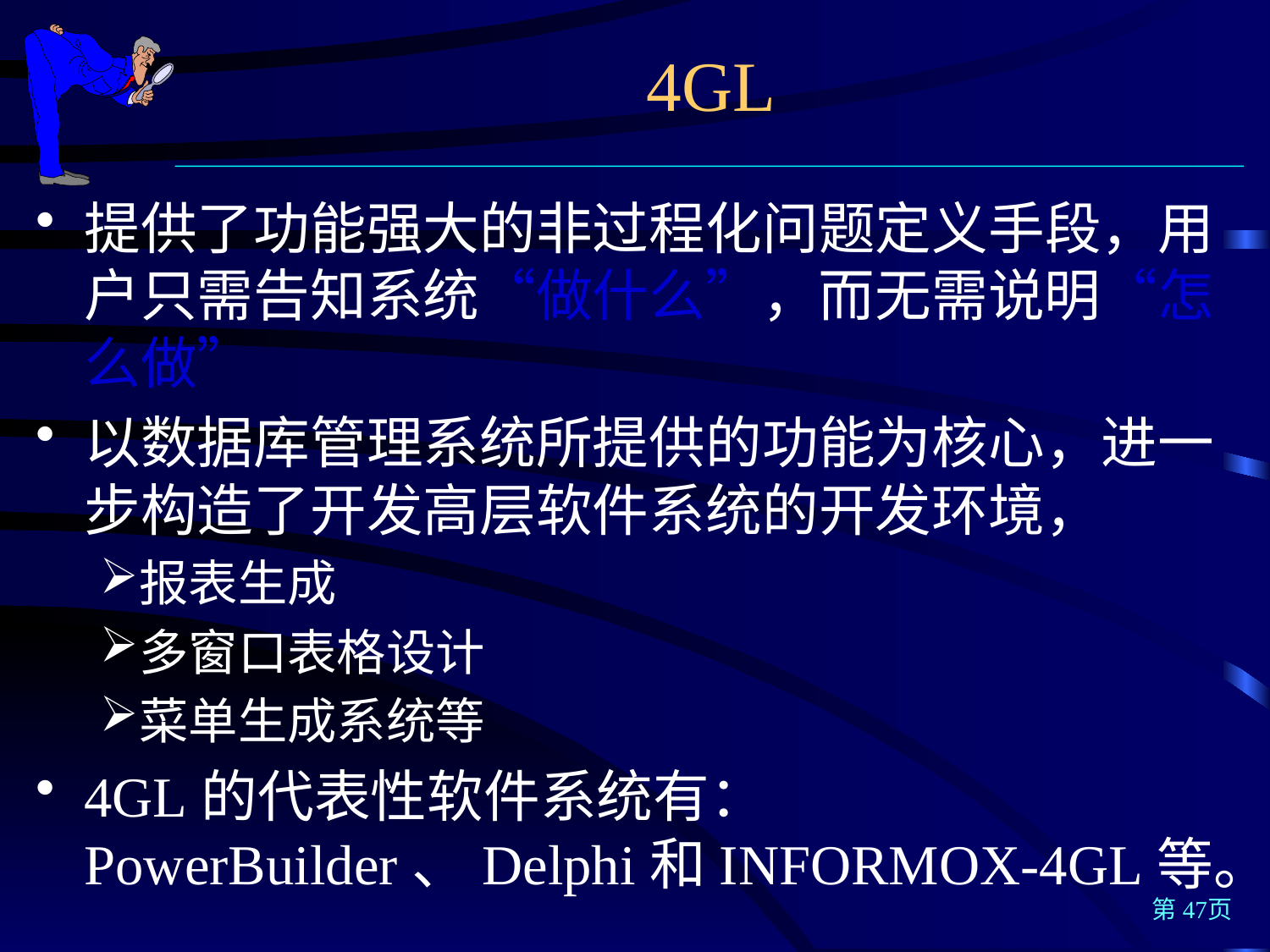

4GL
提供了功能强大的非过程化问题定义手段，用户只需告知系统“做什么”，而无需说明“怎么做”
以数据库管理系统所提供的功能为核心，进一步构造了开发高层软件系统的开发环境，
报表生成
多窗口表格设计
菜单生成系统等
4GL的代表性软件系统有：PowerBuilder、Delphi和INFORMOX-4GL等。

第47页